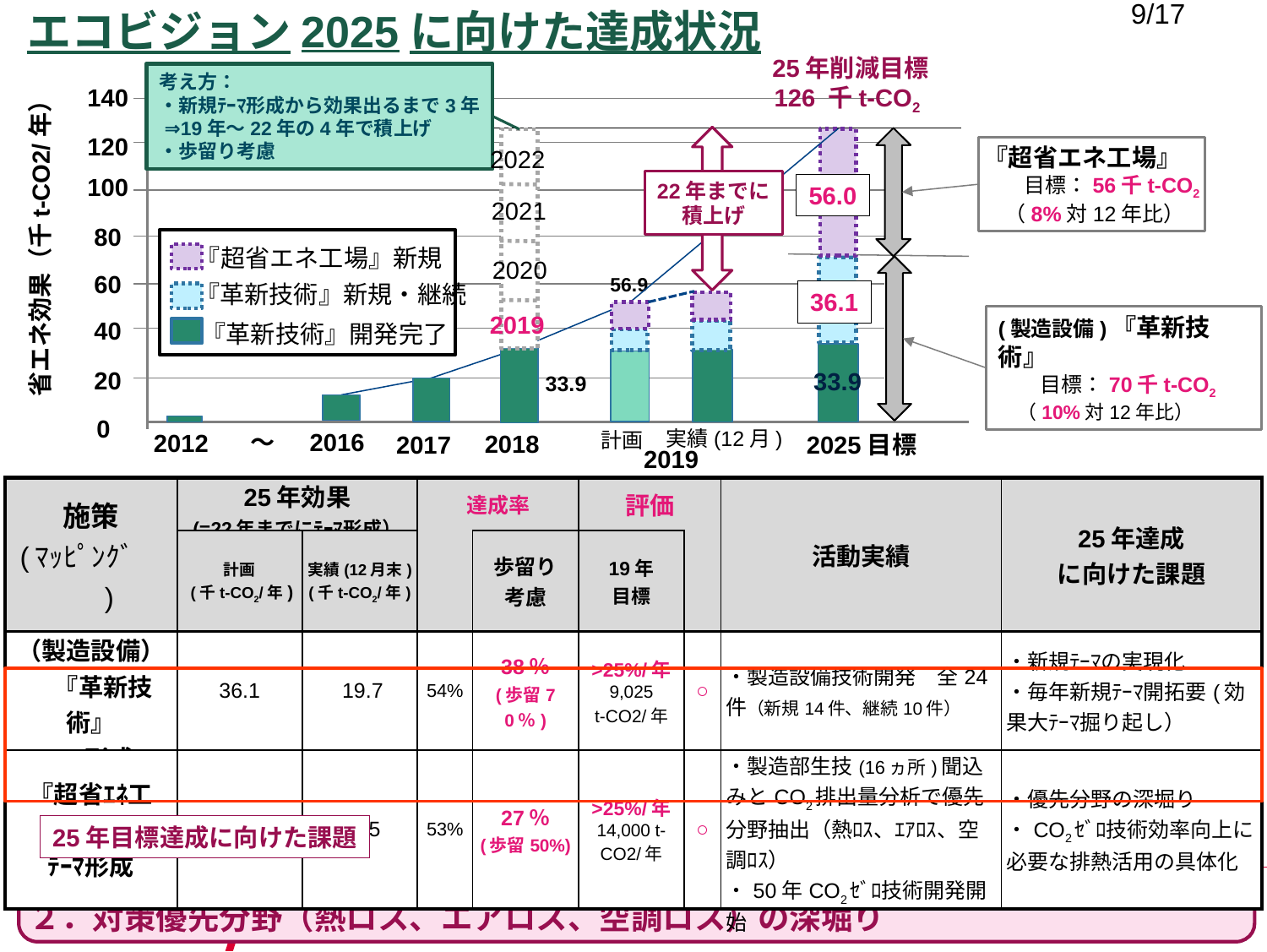

# エコビジョン2025に向けた達成状況
25年削減目標
126 千t-CO2
考え方：
・新規ﾃｰﾏ形成から効果出るまで3年
 ⇒19年～22年の4年で積上げ
・歩留り考慮
140
120

『超省エネ工場』
　　目標：56千t-CO2
　（8%対12年比）
2022
100
22年までに
積上げ
56.0
2021
80
省エネ効果（千t-CO2/年）

『超省エネ工場』新規

『革新技術』新規・継続

『革新技術』開発完了

2020

60
56.9
36.1

2019
(製造設備)『革新技術』
　　目標：70千t-CO2
　（10%対12年比）
40

20
33.9
33.9

0

実績(12月)
～
2016
計画
2012
2018
2017
2025目標
2019
| 施策 (ﾏｯﾋﾟﾝｸﾞ　　) | 25年効果 (=22年までにﾃｰﾏ形成） |  | 達成率 |  | 評価 |  | 活動実績 | 25年達成 に向けた課題 |
| --- | --- | --- | --- | --- | --- | --- | --- | --- |
|  | 計画 (千t-CO2/年) | 実績(12月末) (千t-CO2/年) |  | 歩留り 考慮 | 19年 目標 |  |  |  |
| （製造設備） 　『革新技術』 ﾃｰﾏ形成 | 36.1 | 19.7 | 54% | 38％ (歩留70％) | >25%/年 9,025 t-CO2/年 | ○ | ・製造設備技術開発　全24件（新規14件、継続10件） | ・新規ﾃｰﾏの実現化 ・毎年新規ﾃｰﾏ開拓要(効果大ﾃｰﾏ掘り起し） |
| 『超省ｴﾈ工場』 ﾃｰﾏ形成 | 56.0 | 29.5 | 53% | 27％ (歩留50%) | >25%/年 14,000 t-CO2/年 | ○ | ・製造部生技(16ヵ所)聞込みとCO2排出量分析で優先分野抽出（熱ﾛｽ、ｴｱﾛｽ、空調ﾛｽ） ・50年CO2ｾﾞﾛ技術開発開始 | ・優先分野の深堀り ・CO2ｾﾞﾛ技術効率向上に必要な排熱活用の具体化 |

25年目標達成に向けた課題

１．形成ﾃｰﾏの具現化と効果検証、新規ﾃｰﾏの開拓
２．対策優先分野（熱ロス、エアロス、空調ロス）の深堀り
9